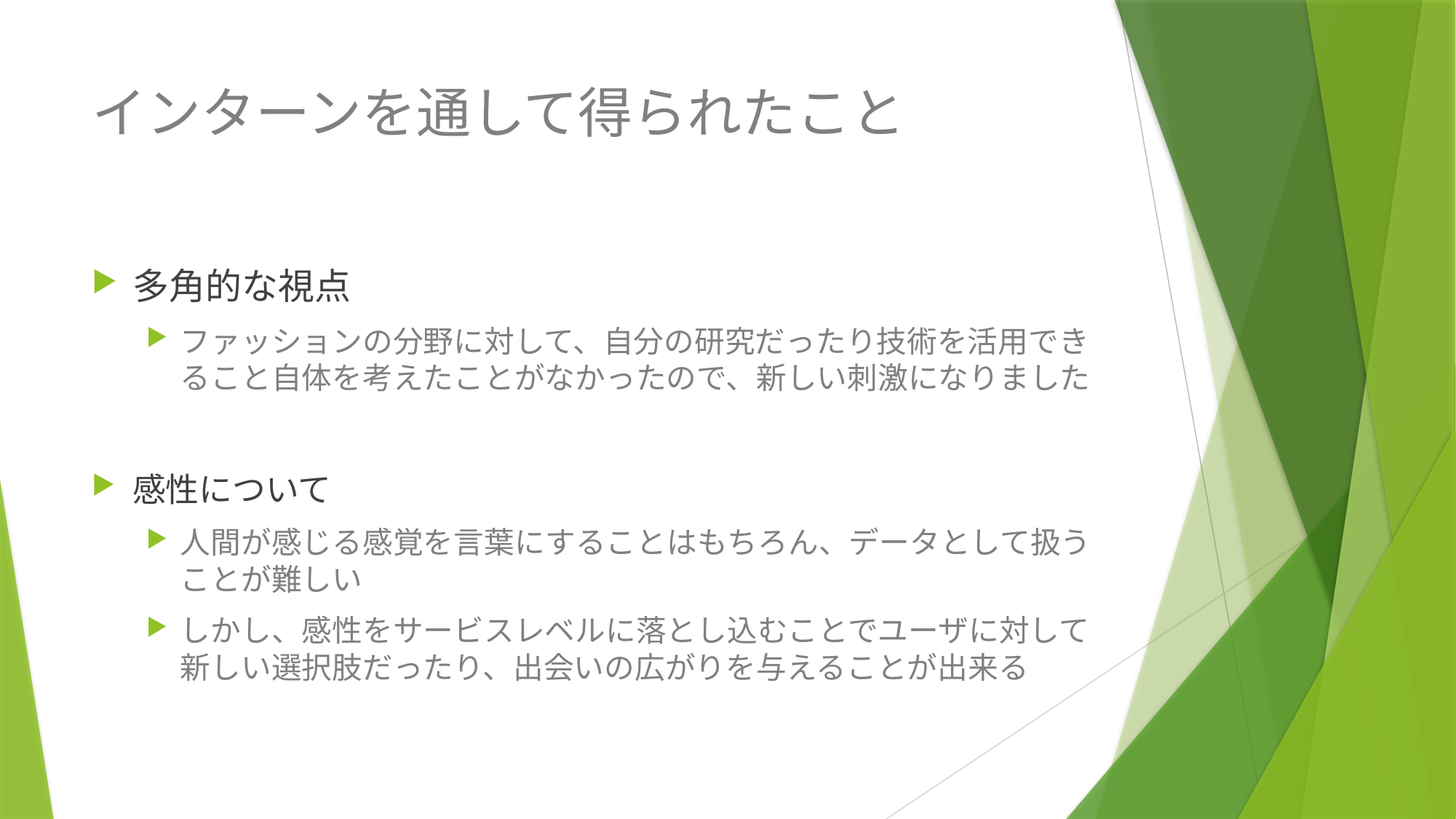

# インターンを通して得られたこと
多角的な視点
ファッションの分野に対して、自分の研究だったり技術を活用できること自体を考えたことがなかったので、新しい刺激になりました

感性について
人間が感じる感覚を言葉にすることはもちろん、データとして扱うことが難しい
しかし、感性をサービスレベルに落とし込むことでユーザに対して新しい選択肢だったり、出会いの広がりを与えることが出来る